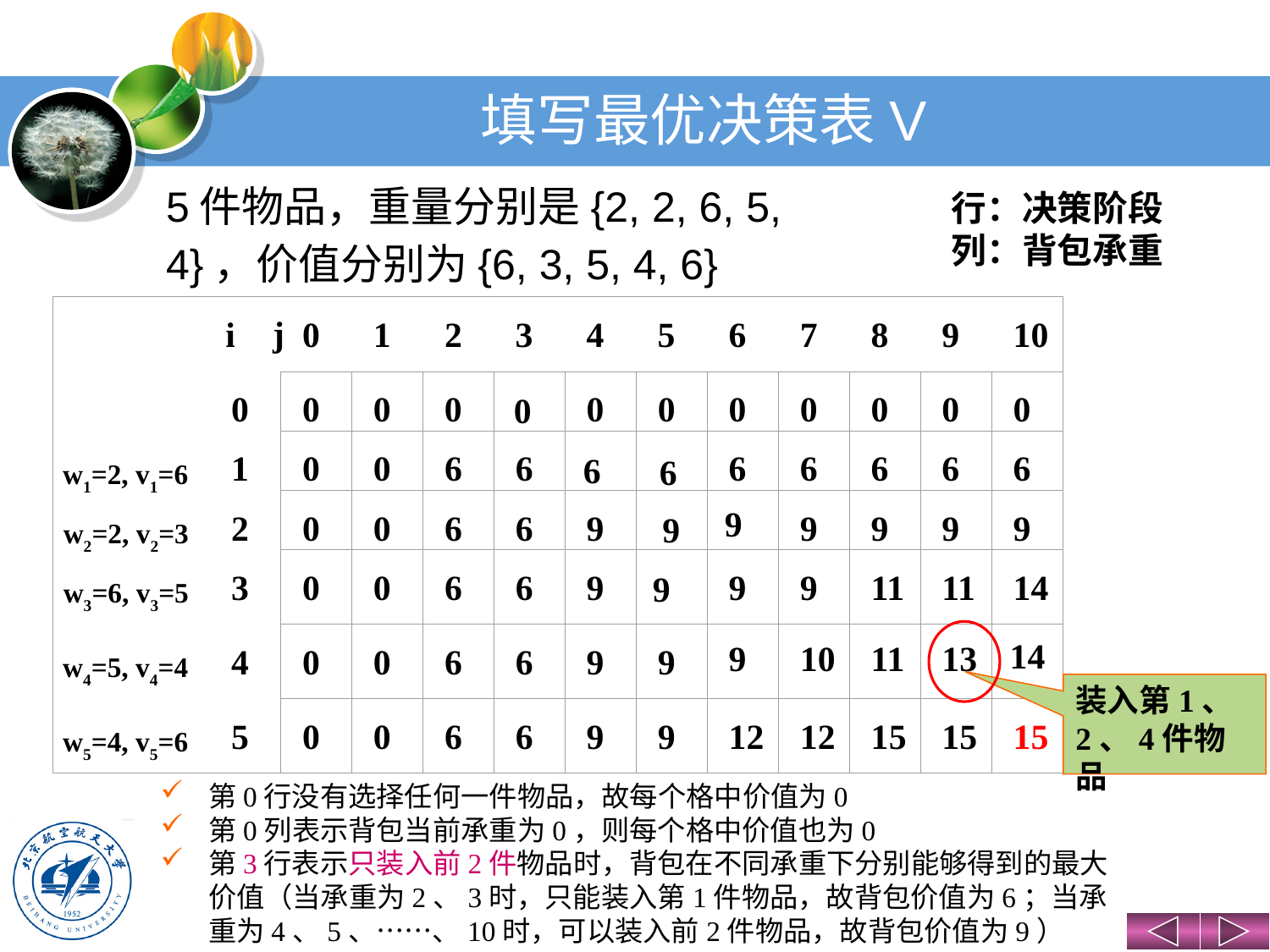

# 填写最优决策表V
5件物品，重量分别是{2, 2, 6, 5, 4}，价值分别为{6, 3, 5, 4, 6}

行：决策阶段
列：背包承重

 j

0

1

2

3

4

5

6

7

8

9

10

0

w1=2, v1=6

1

w2=2, v2=3

2

w3=6, v3=5

3

w4=5, v4=4

4

w5=4, v5=6

5

 i

0

0

0

0

0

0

0

0

0

0

0

0

0

6

6

6

6

6

6

6

6

6

9

0

0

6

6

9

9

9

9

9

9

0

0

6

6

9

9

9

11

11

14

9

14

9

10

11

13

0

0

6

6

9

9

装入第1、2、4件物品
0

0

6

6

9

9

12

12

15

15

15

第0行没有选择任何一件物品，故每个格中价值为0
第0列表示背包当前承重为0，则每个格中价值也为0
第3行表示只装入前2件物品时，背包在不同承重下分别能够得到的最大价值（当承重为2、3时，只能装入第1件物品，故背包价值为6；当承重为4、5、……、10时，可以装入前2件物品，故背包价值为9）
123